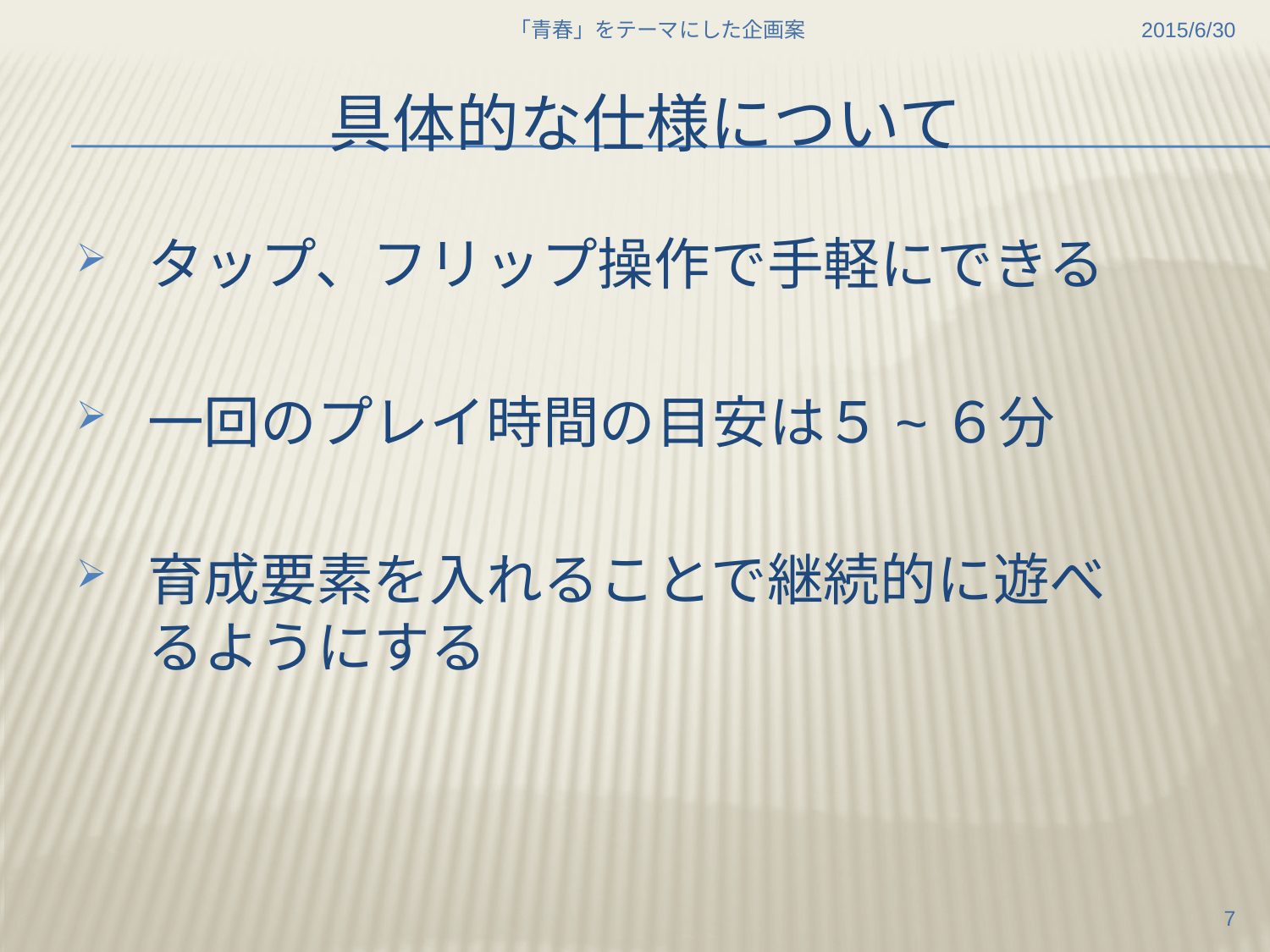

「青春」をテーマにした企画案
2015/6/30
# 具体的な仕様について
タップ、フリップ操作で手軽にできる

一回のプレイ時間の目安は５~６分

育成要素を入れることで継続的に遊べるようにする
7